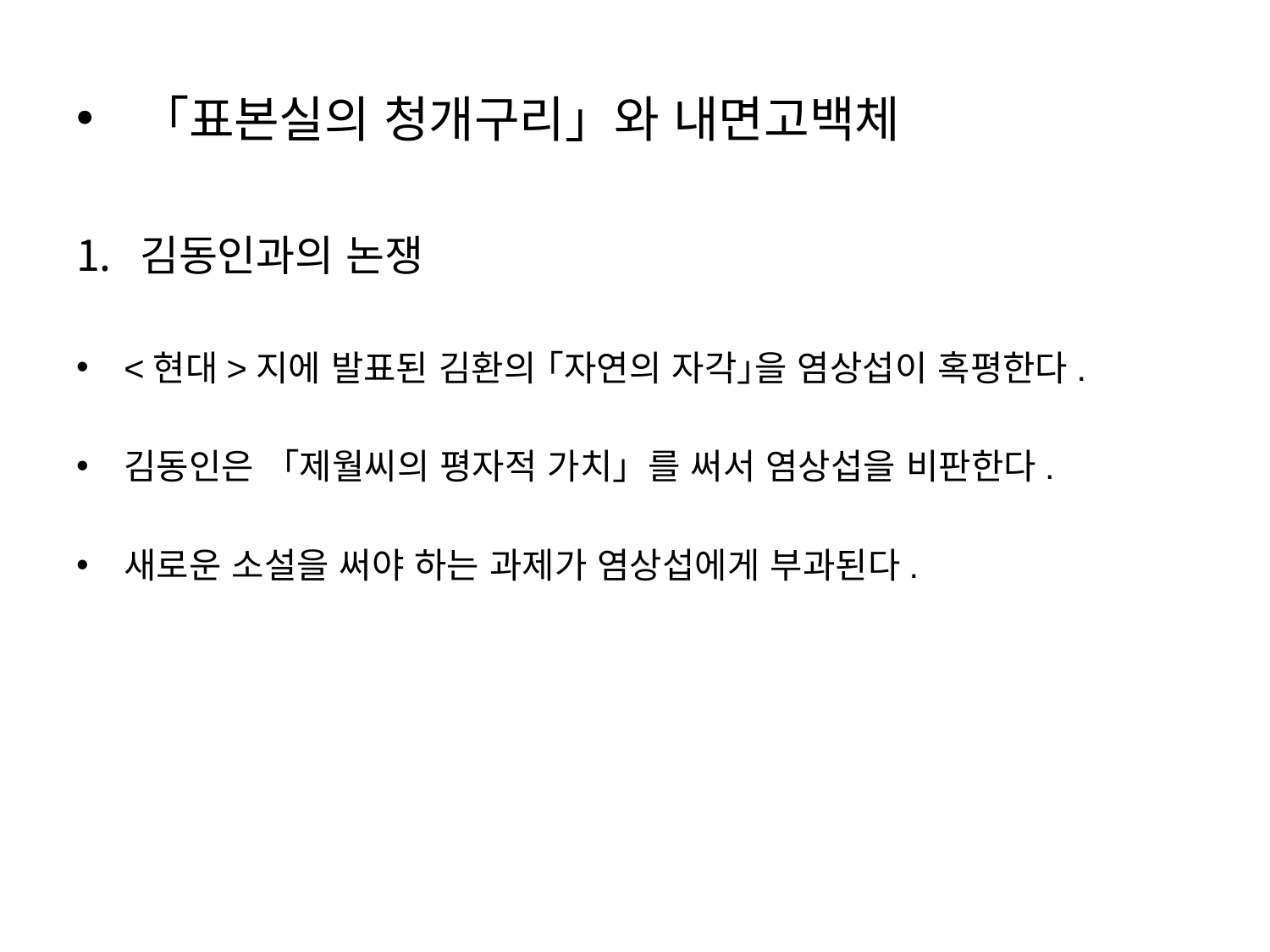

# 「표본실의 청개구리」와 내면고백체
김동인과의 논쟁

<현대>지에 발표된 김환의 ｢자연의 자각｣을 염상섭이 혹평한다.

김동인은 「제월씨의 평자적 가치」를 써서 염상섭을 비판한다.

새로운 소설을 써야 하는 과제가 염상섭에게 부과된다.